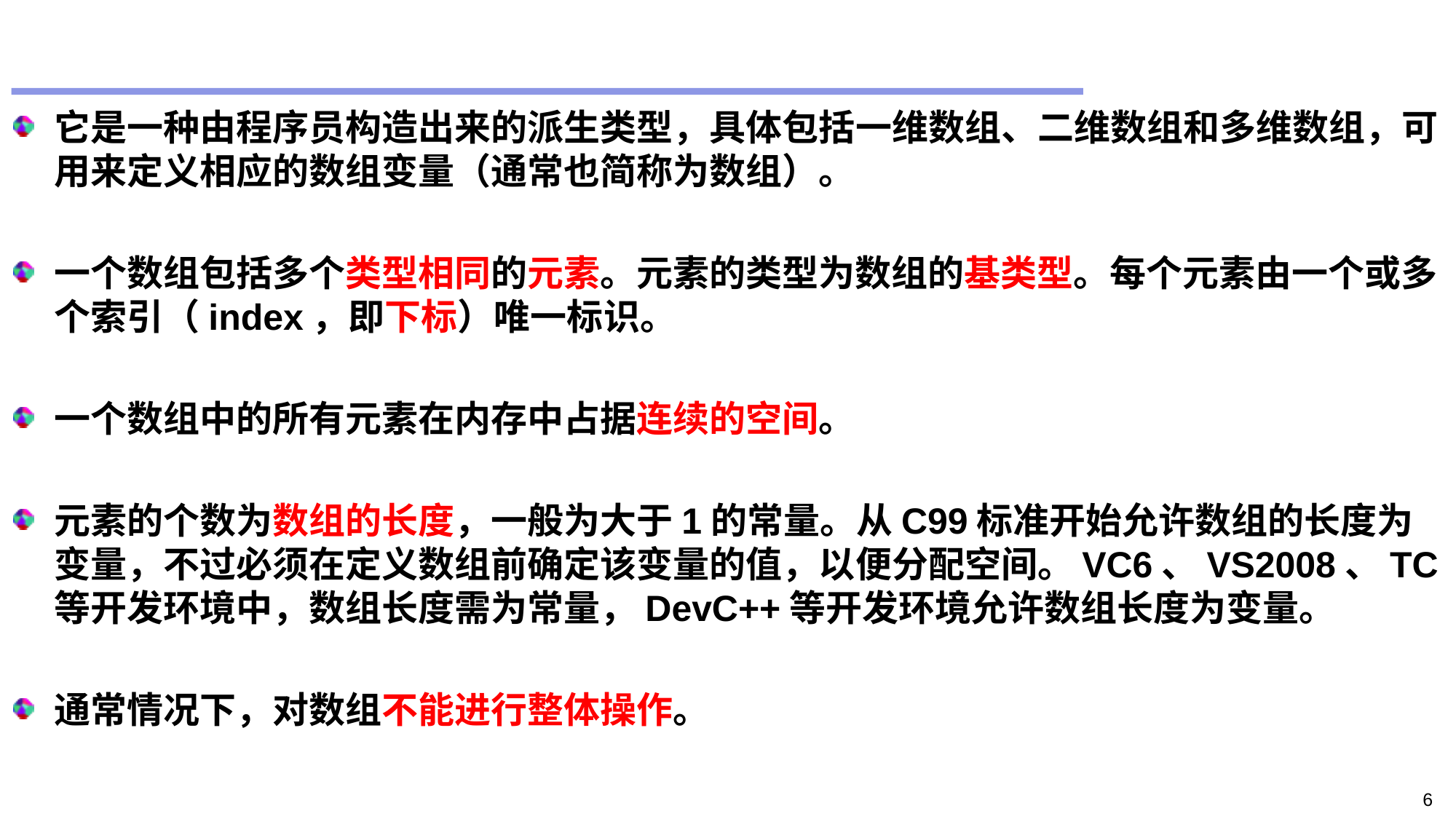

#
它是一种由程序员构造出来的派生类型，具体包括一维数组、二维数组和多维数组，可用来定义相应的数组变量（通常也简称为数组）。

一个数组包括多个类型相同的元素。元素的类型为数组的基类型。每个元素由一个或多个索引（index，即下标）唯一标识。

一个数组中的所有元素在内存中占据连续的空间。

元素的个数为数组的长度，一般为大于1的常量。从C99标准开始允许数组的长度为变量，不过必须在定义数组前确定该变量的值，以便分配空间。VC6、VS2008、TC等开发环境中，数组长度需为常量，DevC++等开发环境允许数组长度为变量。

通常情况下，对数组不能进行整体操作。
6